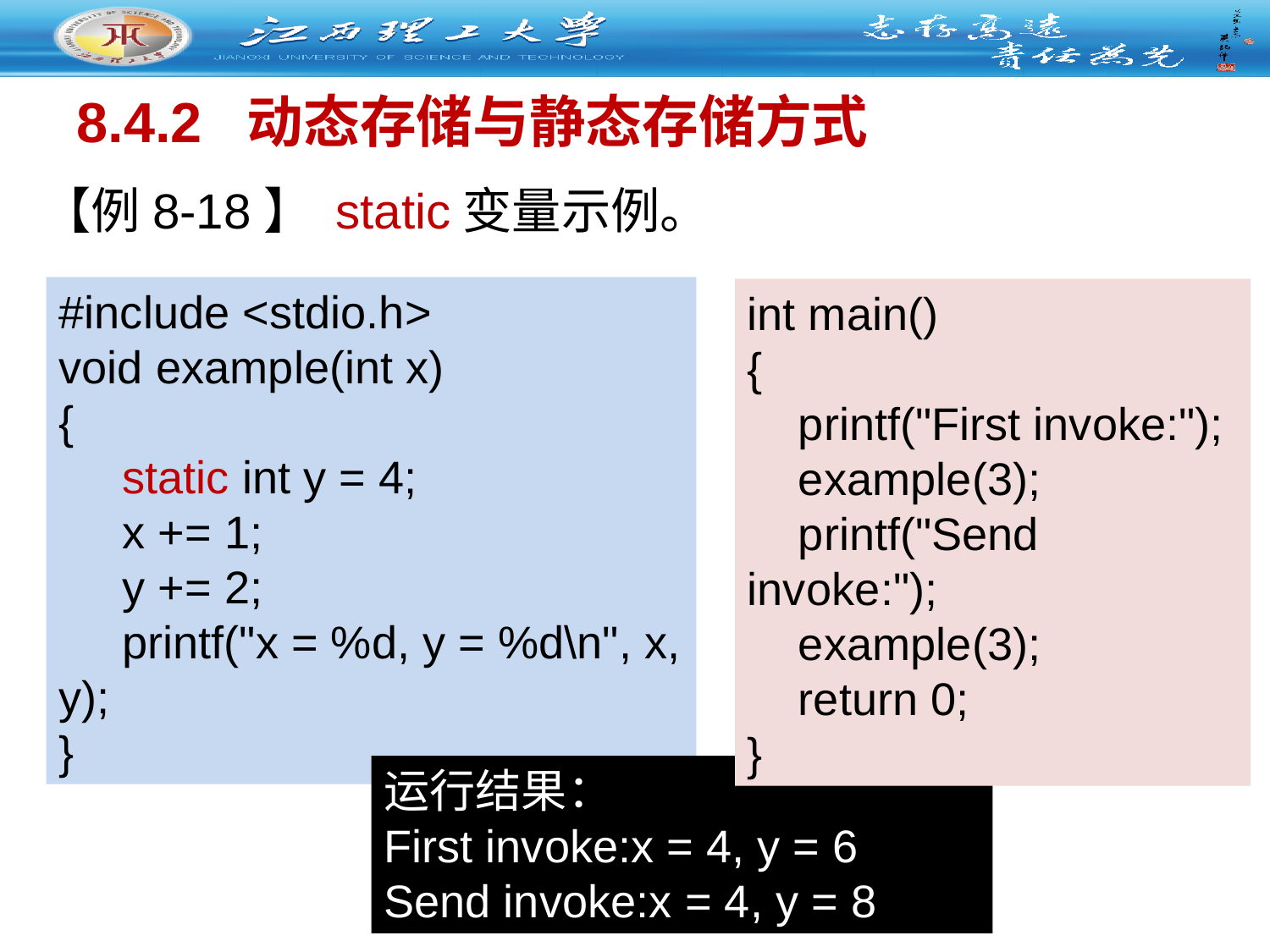

8.4.2  动态存储与静态存储方式
【例8-18】 static变量示例。
#include <stdio.h>
void example(int x)
{
     static int y = 4;
     x += 1;
     y += 2;
     printf("x = %d, y = %d\n", x, y);
}
int main()
{
    printf("First invoke:");
    example(3);
    printf("Send invoke:");
    example(3);
    return 0;
}
运行结果：
First invoke:x = 4, y = 6
Send invoke:x = 4, y = 8